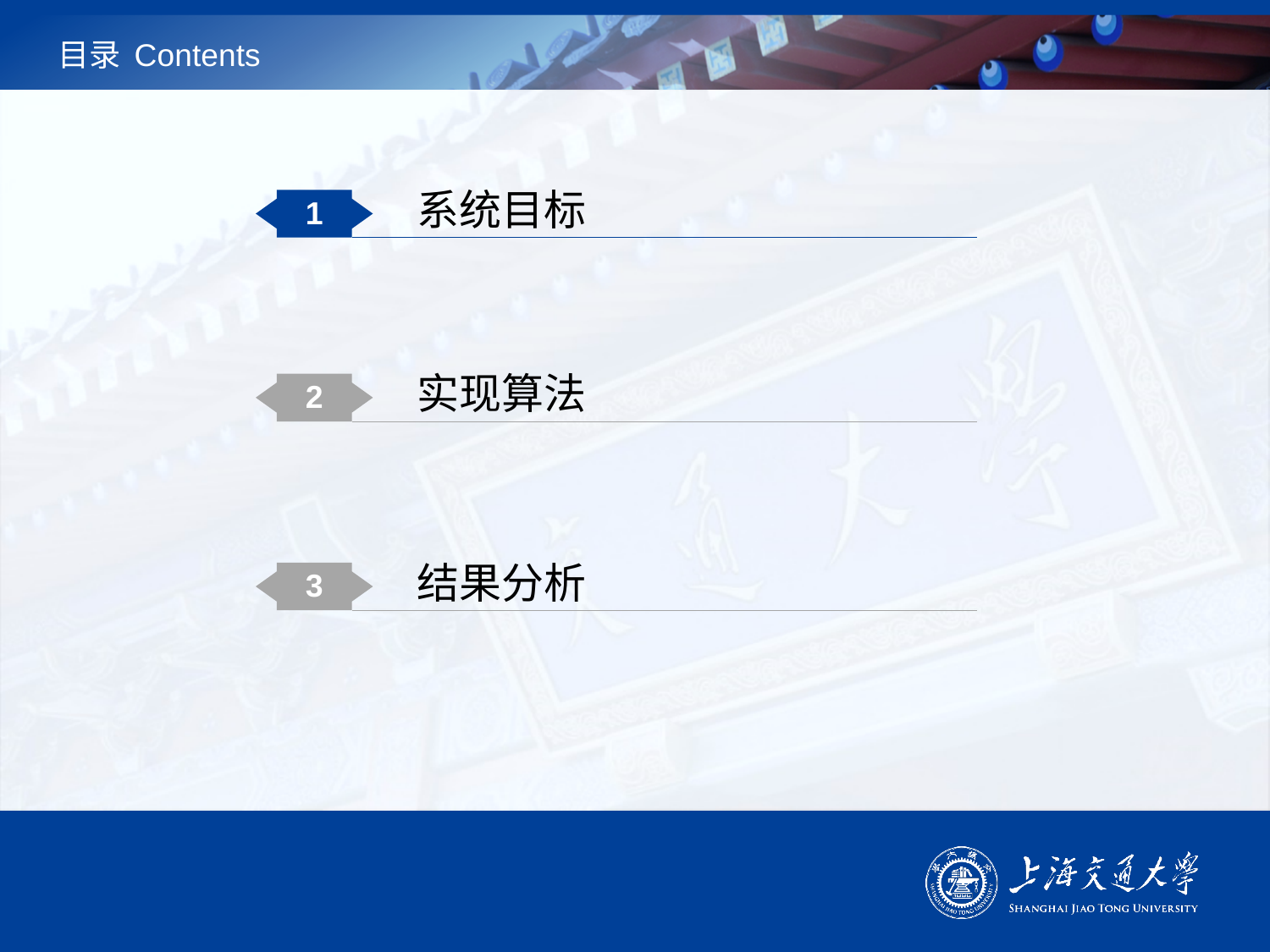

# 目录 Contents
系统目标
1

实现算法
2

结果分析
3